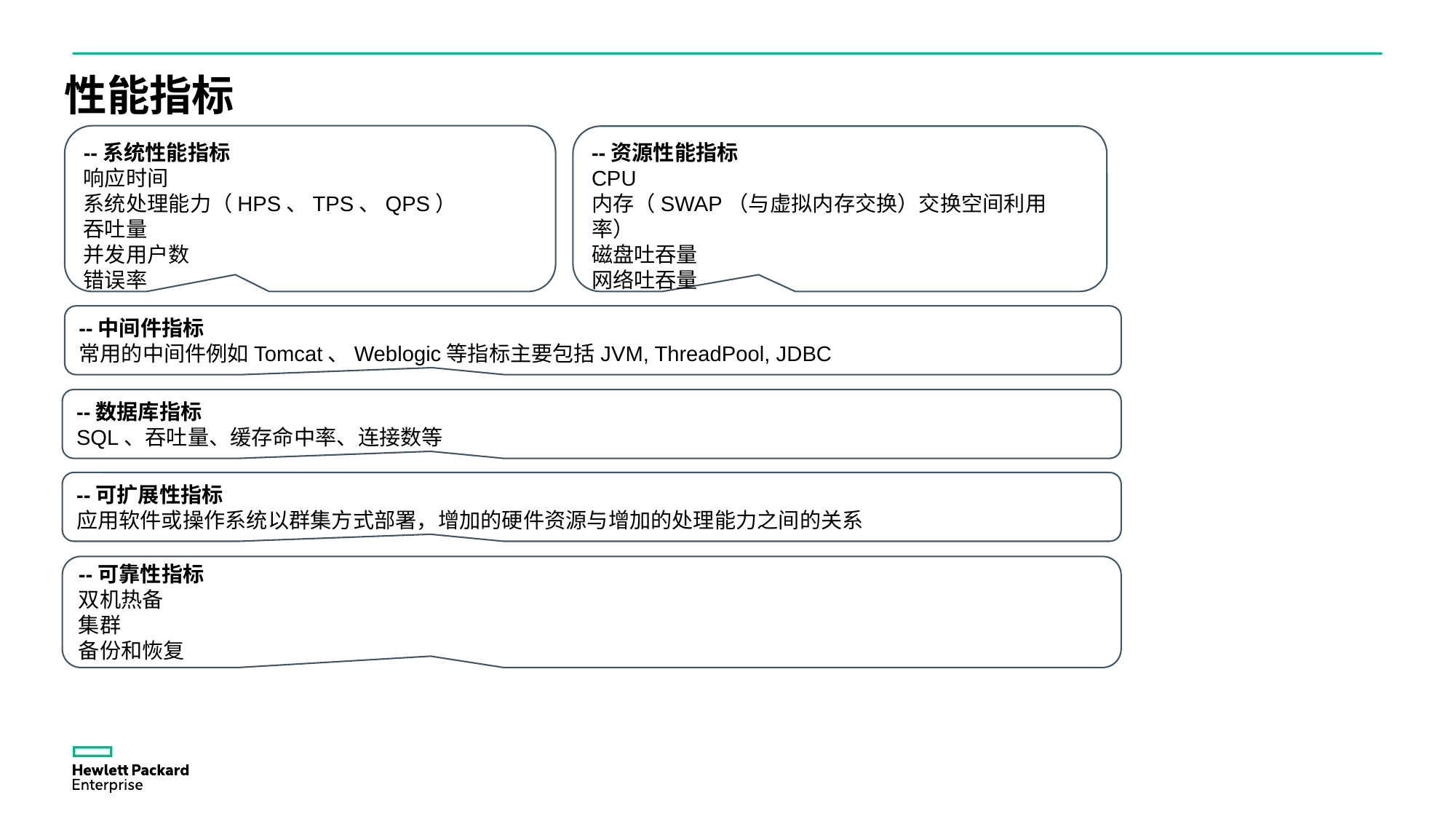

性能指标
--系统性能指标
响应时间
系统处理能力（HPS、TPS、QPS）
吞吐量
并发用户数
错误率
--资源性能指标
CPU
内存（SWAP（与虚拟内存交换）交换空间利用率）
磁盘吐吞量
网络吐吞量
--中间件指标
常用的中间件例如Tomcat、Weblogic等指标主要包括JVM, ThreadPool, JDBC
--数据库指标
SQL、吞吐量、缓存命中率、连接数等
--可扩展性指标
应用软件或操作系统以群集方式部署，增加的硬件资源与增加的处理能力之间的关系
--可靠性指标
双机热备
集群
备份和恢复